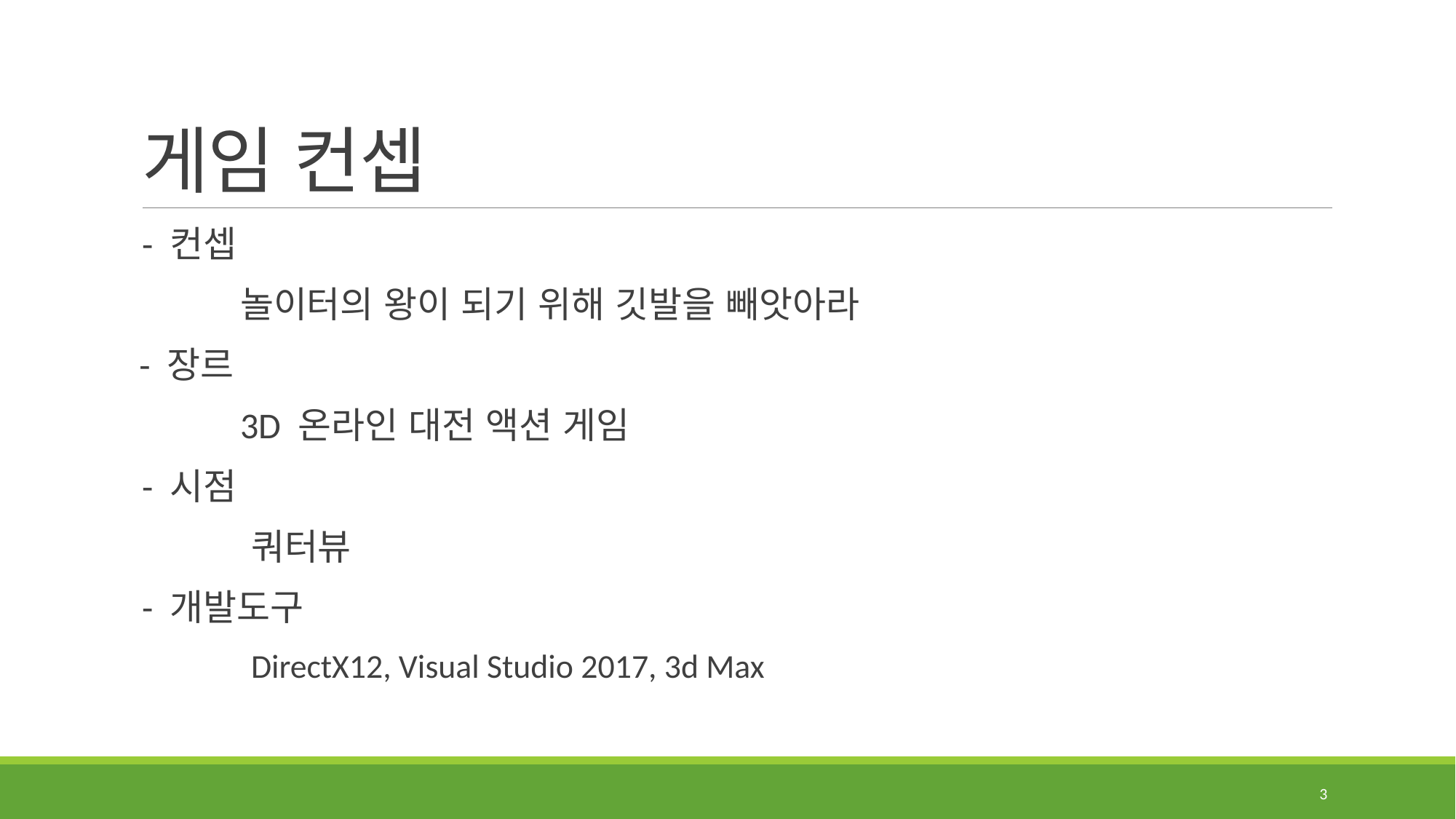

# 게임 컨셉
- 컨셉
	놀이터의 왕이 되기 위해 깃발을 빼앗아라
 - 장르
	3D 온라인 대전 액션 게임
- 시점
	쿼터뷰
- 개발도구
	DirectX12, Visual Studio 2017, 3d Max
3